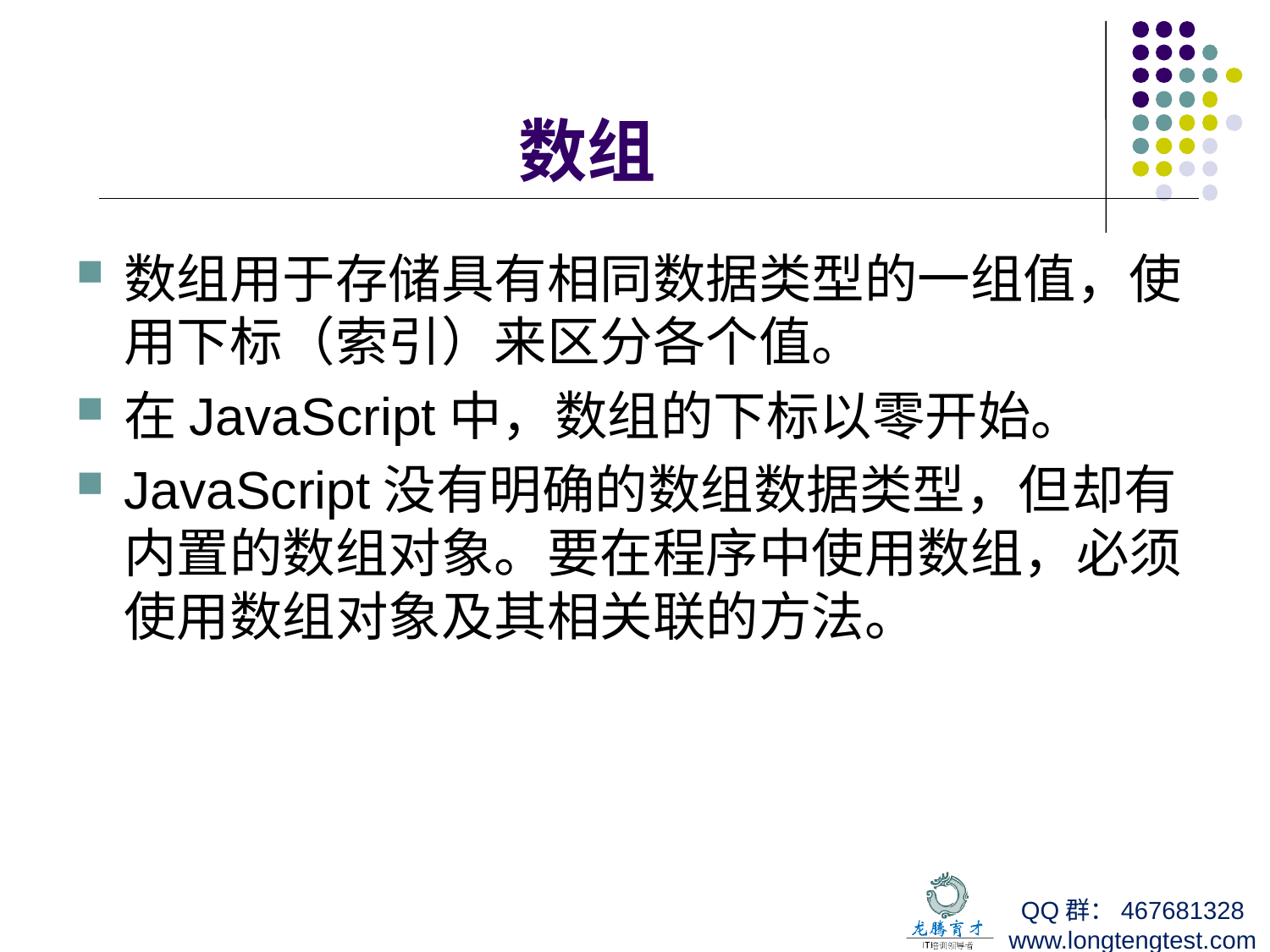

# 数组
数组用于存储具有相同数据类型的一组值，使用下标（索引）来区分各个值。
在JavaScript中，数组的下标以零开始。
JavaScript没有明确的数组数据类型，但却有内置的数组对象。要在程序中使用数组，必须使用数组对象及其相关联的方法。